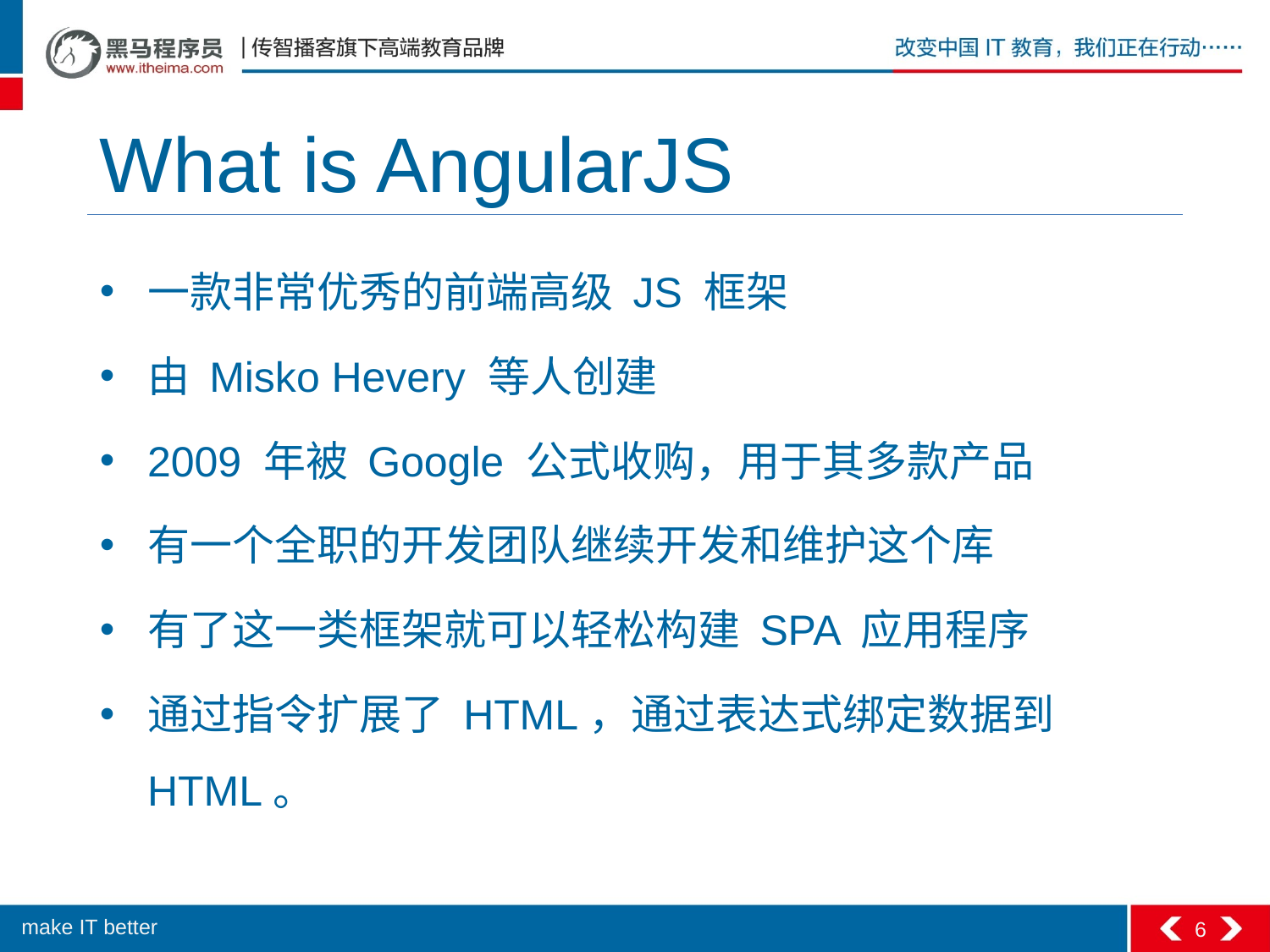

# What is AngularJS
一款非常优秀的前端高级 JS 框架
由 Misko Hevery 等人创建
2009 年被 Google 公式收购，用于其多款产品
有一个全职的开发团队继续开发和维护这个库
有了这一类框架就可以轻松构建 SPA 应用程序
通过指令扩展了 HTML，通过表达式绑定数据到 HTML。
6

make IT better